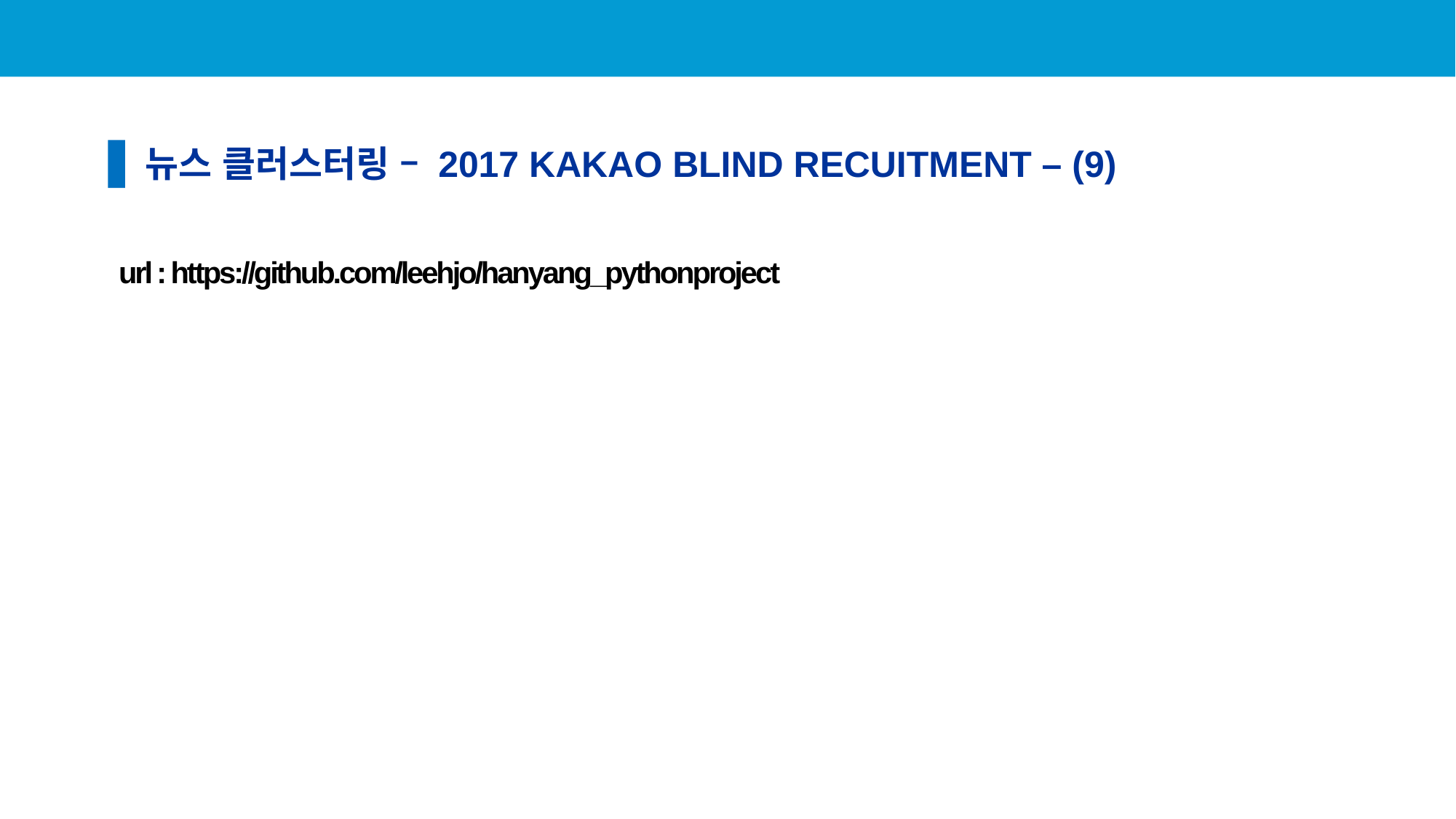

PYTHON  PROJECT  Github
뉴스 클러스터링 – 2017 KAKAO BLIND RECUITMENT – (9)

url : https://github.com/leehjo/hanyang_pythonproject